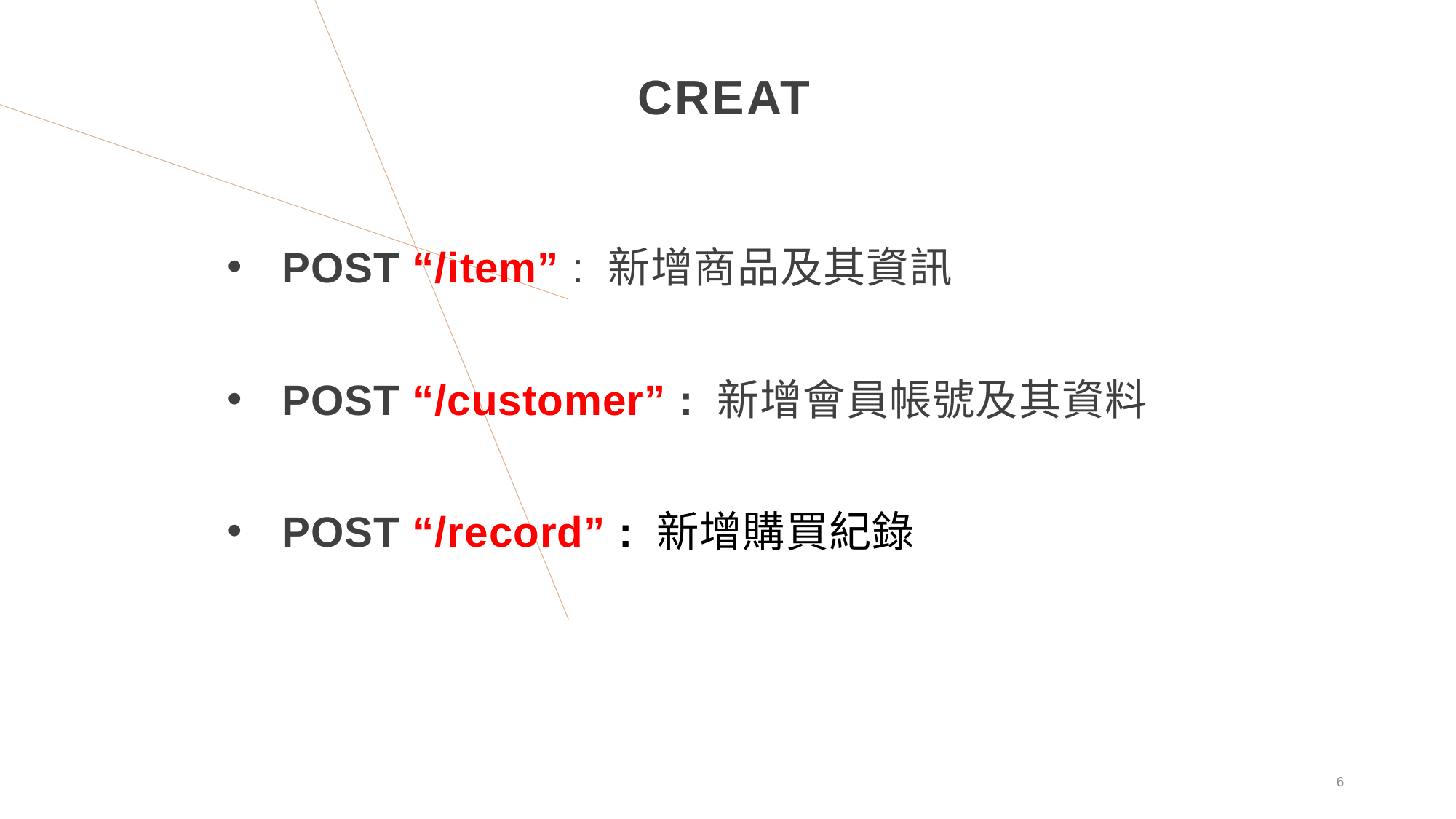

# CREAT
POST “/item” : 新增商品及其資訊

POST “/customer” : 新增會員帳號及其資料

POST “/record” : 新增購買紀錄
6